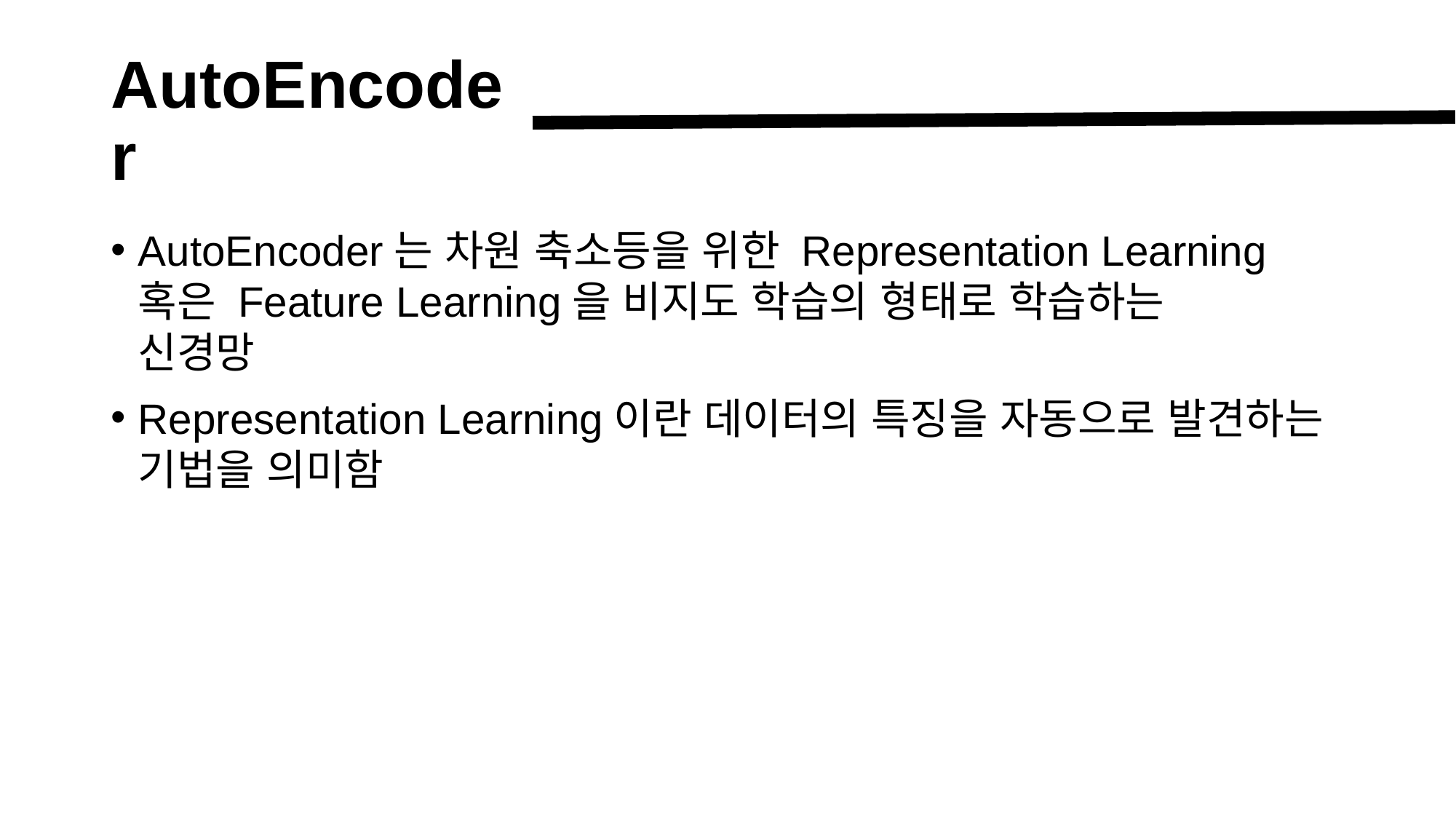

# AutoEncoder
AutoEncoder는 차원 축소등을 위한 Representation Learning 혹은 Feature Learning을 비지도 학습의 형태로 학습하는
신경망
Representation Learning이란 데이터의 특징을 자동으로 발견하는 기법을 의미함